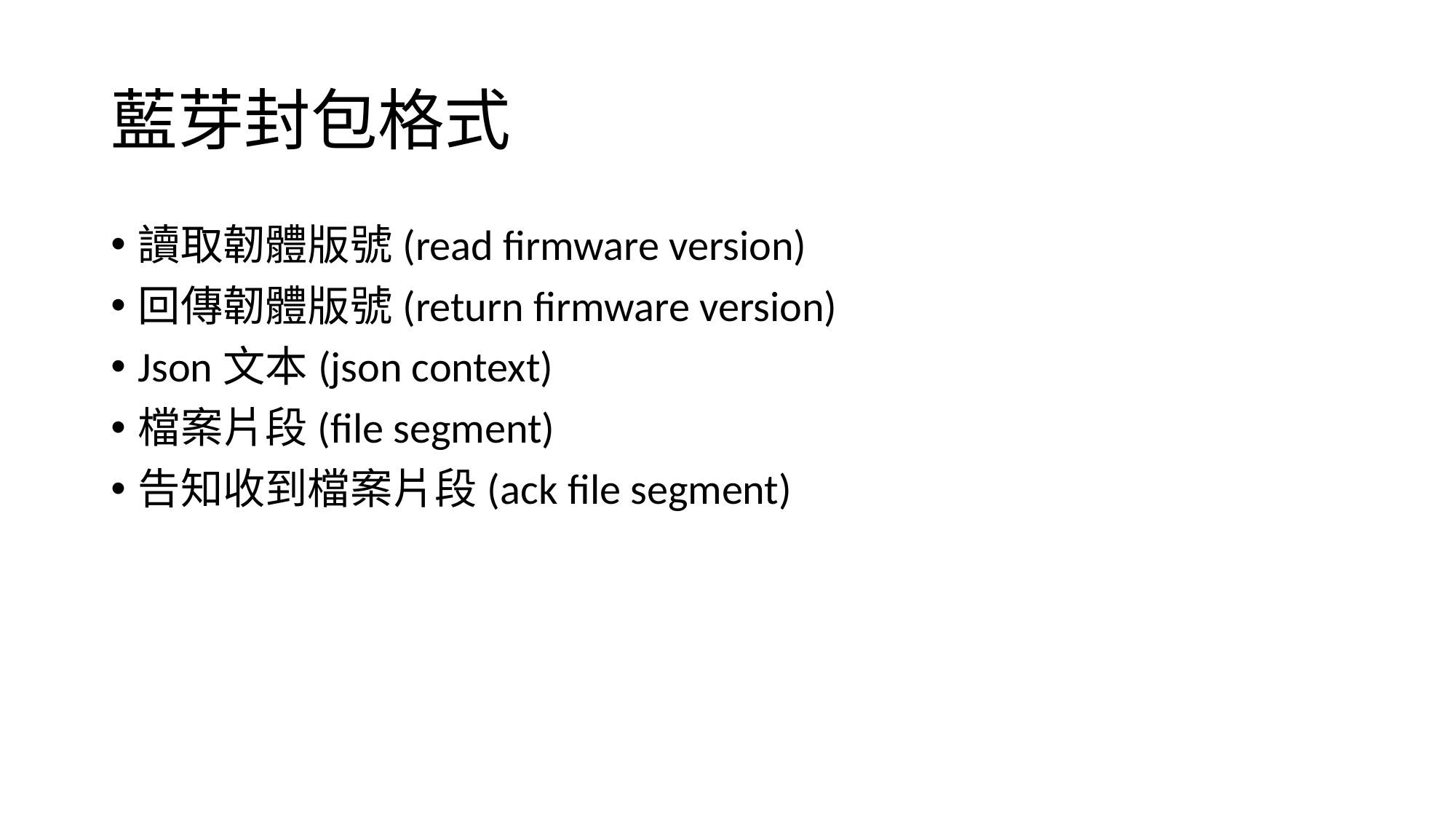

# 藍芽封包格式
讀取韌體版號(read firmware version)
回傳韌體版號(return firmware version)
Json文本(json context)
檔案片段(file segment)
告知收到檔案片段(ack file segment)